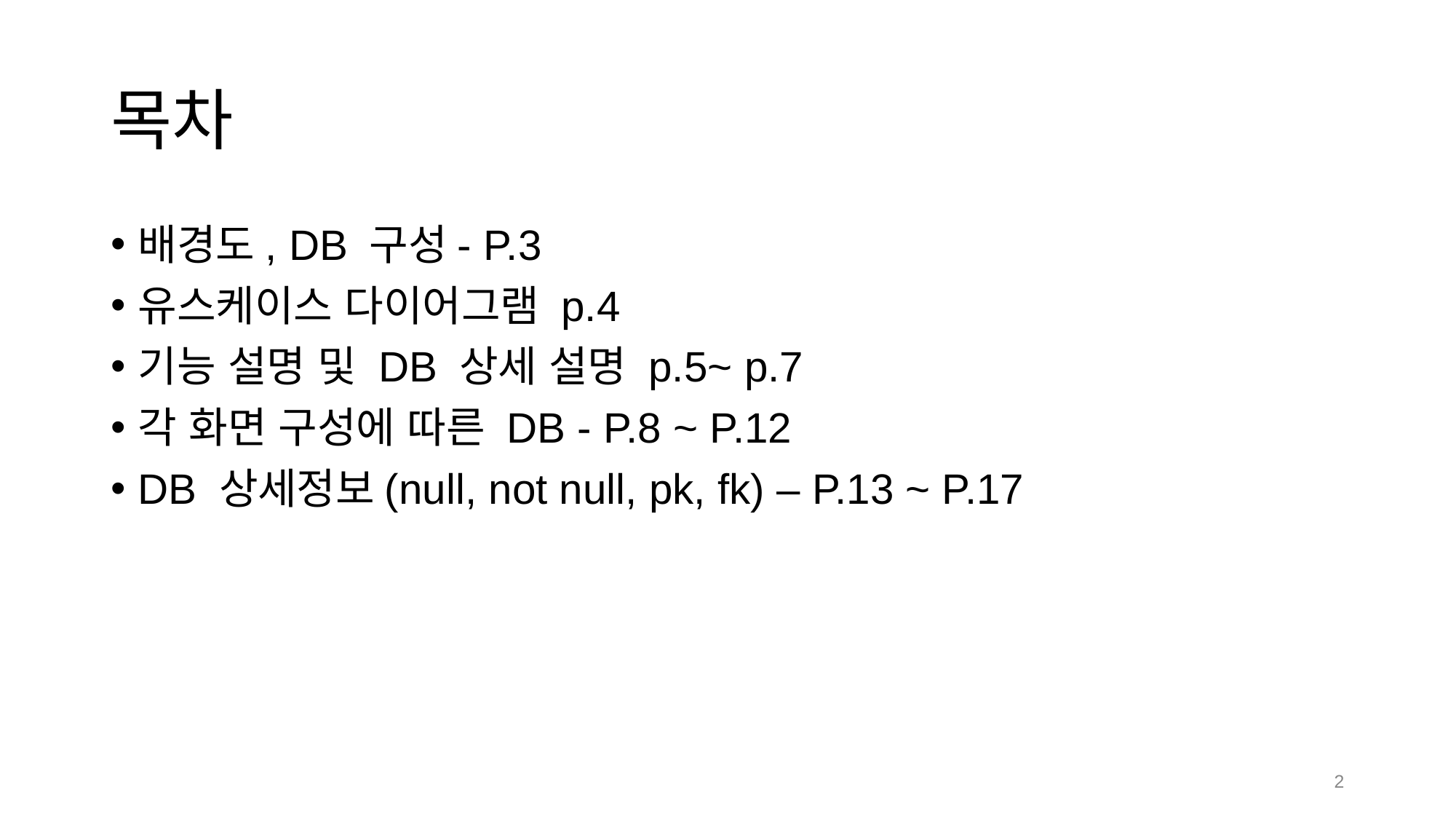

# 목차
배경도, DB 구성- P.3
유스케이스 다이어그램 p.4
기능 설명 및 DB 상세 설명 p.5~ p.7
각 화면 구성에 따른 DB - P.8 ~ P.12
DB 상세정보(null, not null, pk, fk) – P.13 ~ P.17
2